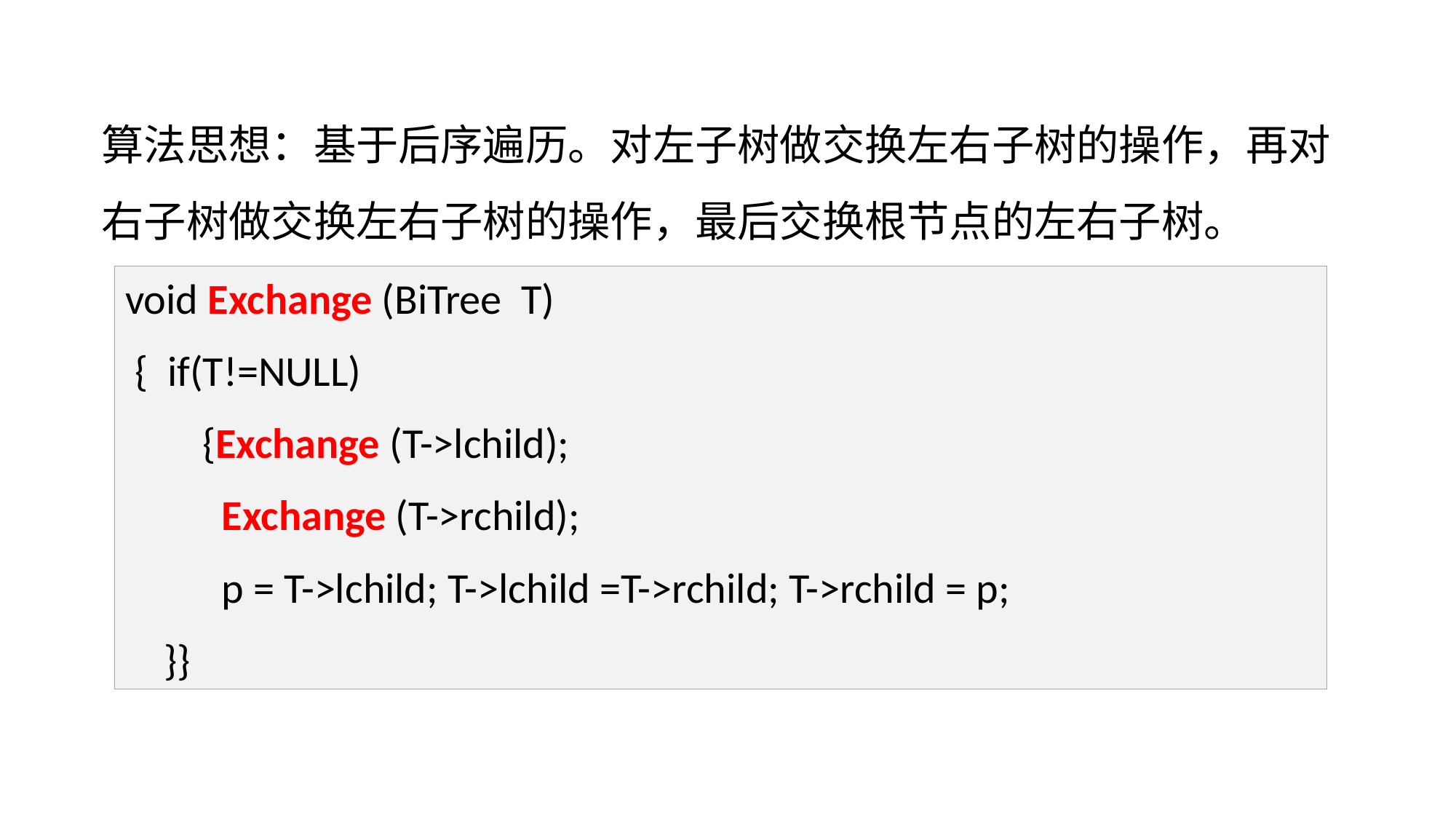

算法思想：基于后序遍历。对左子树做交换左右子树的操作，再对右子树做交换左右子树的操作，最后交换根节点的左右子树。
#
void Exchange (BiTree  T)
 {  if(T!=NULL)
        {Exchange (T->lchild);
          Exchange (T->rchild);
          p = T->lchild; T->lchild =T->rchild; T->rchild = p;
    }}